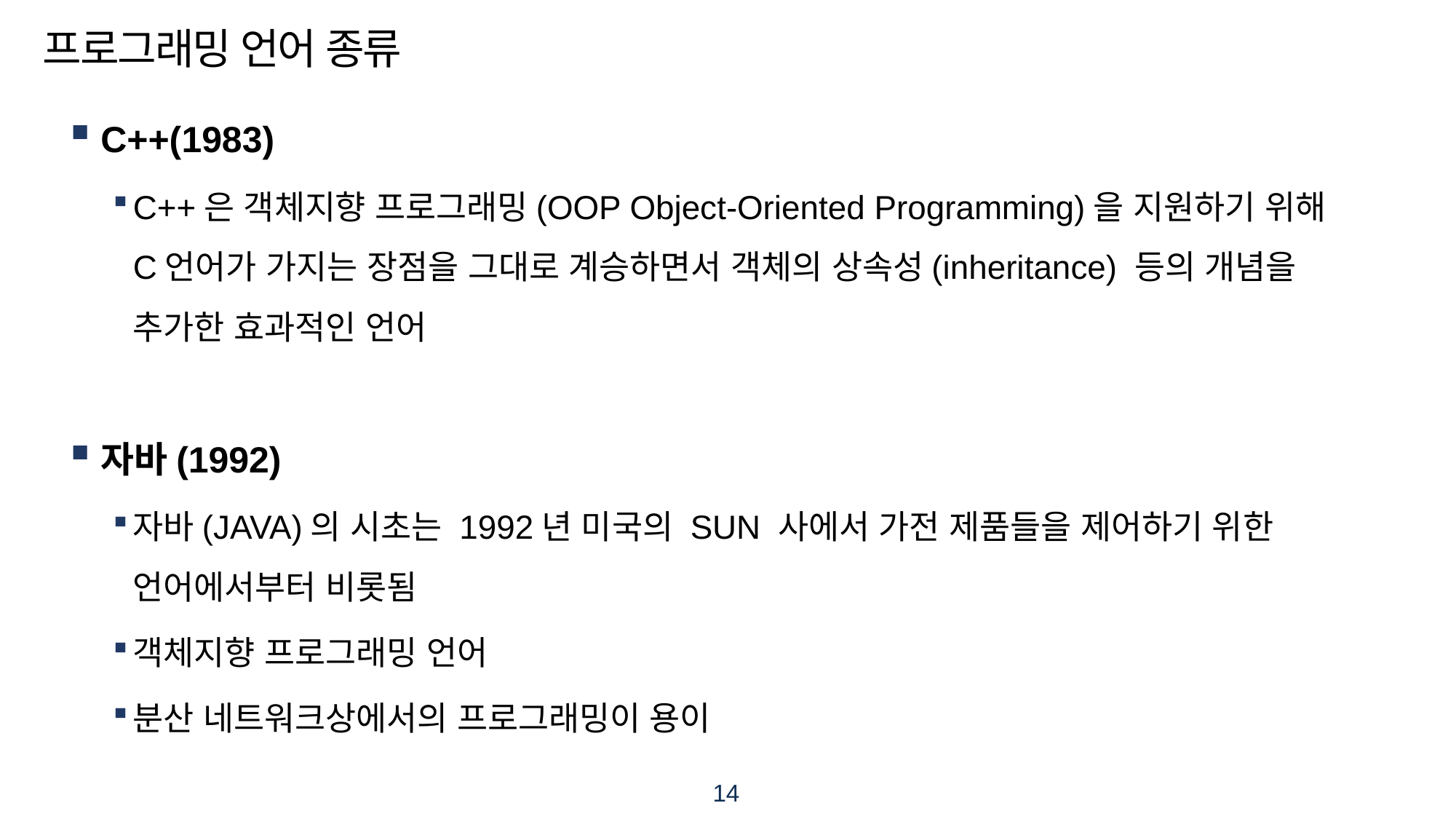

# 프로그래밍 언어 종류
C++(1983)
C++은 객체지향 프로그래밍(OOP Object-Oriented Programming)을 지원하기 위해 C언어가 가지는 장점을 그대로 계승하면서 객체의 상속성(inheritance) 등의 개념을 추가한 효과적인 언어

자바(1992)
자바(JAVA)의 시초는 1992년 미국의 SUN 사에서 가전 제품들을 제어하기 위한 언어에서부터 비롯됨
객체지향 프로그래밍 언어
분산 네트워크상에서의 프로그래밍이 용이